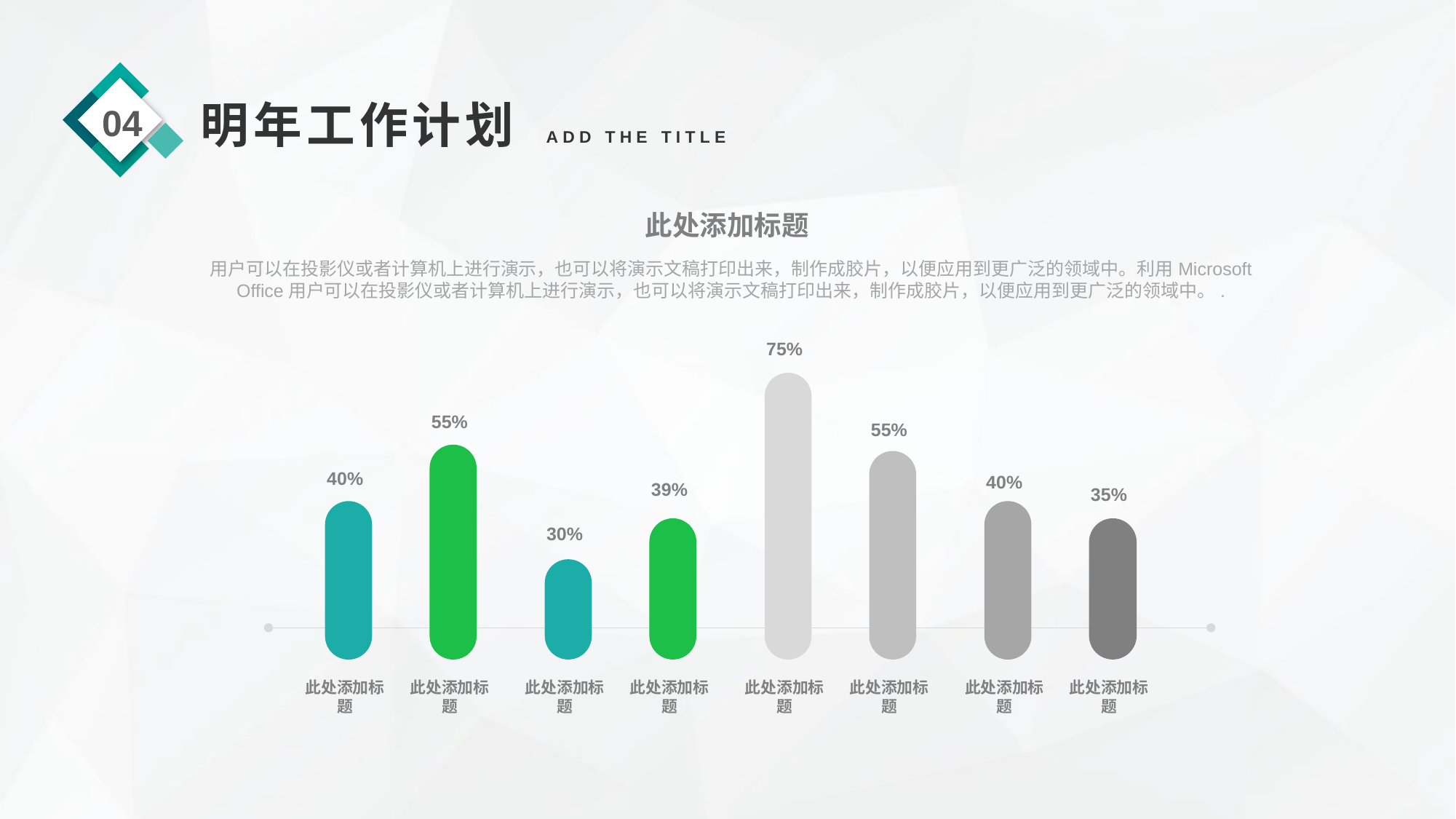

04
明年工作计划 ADD THE TITLE
此处添加标题
用户可以在投影仪或者计算机上进行演示，也可以将演示文稿打印出来，制作成胶片，以便应用到更广泛的领域中。利用Microsoft Office用户可以在投影仪或者计算机上进行演示，也可以将演示文稿打印出来，制作成胶片，以便应用到更广泛的领域中。.
75%

55%
55%

40%
40%
39%
35%

30%

此处添加标题
此处添加标题
此处添加标题
此处添加标题
此处添加标题
此处添加标题
此处添加标题
此处添加标题